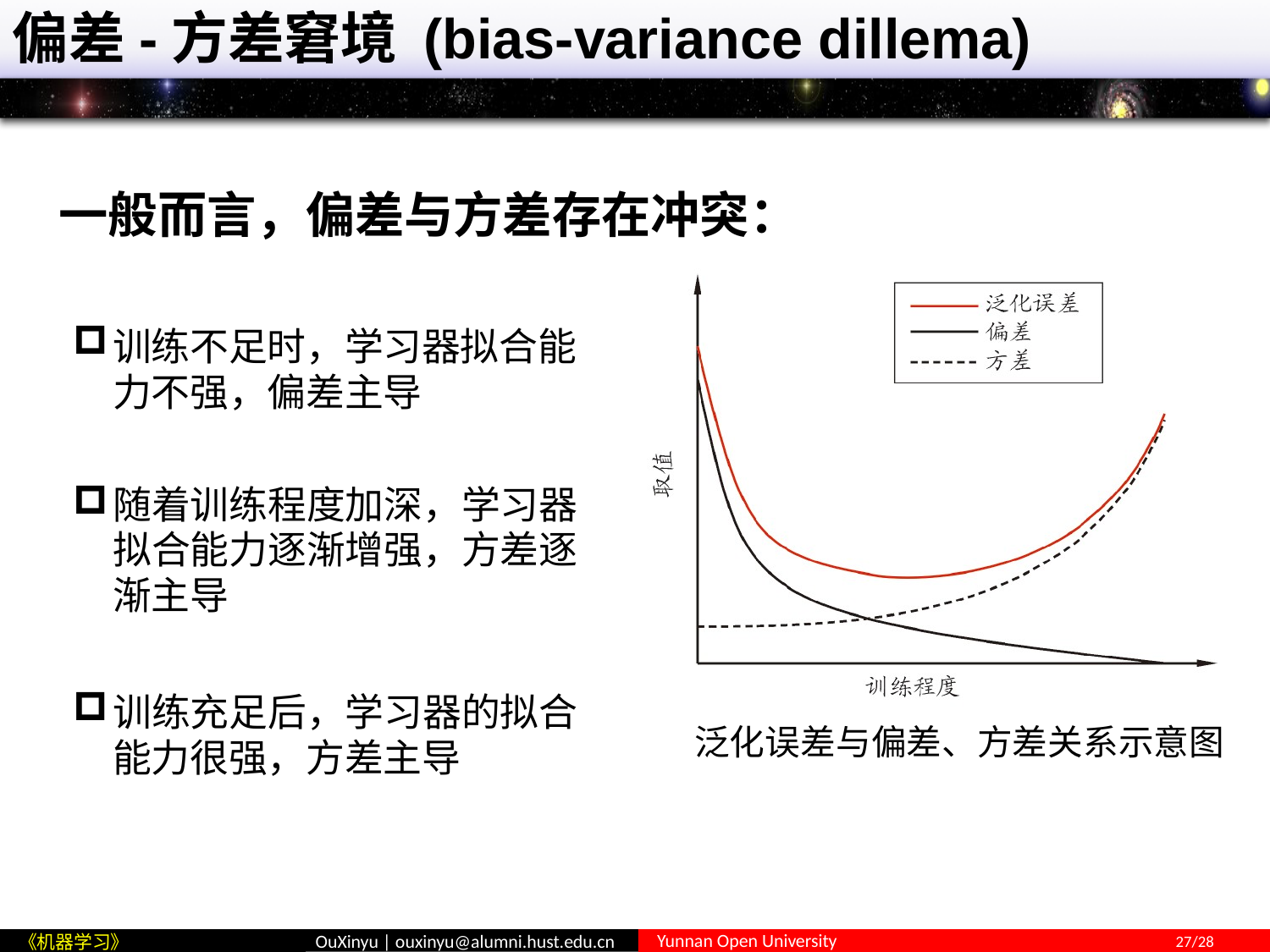

# 偏差-方差窘境 (bias-variance dillema)
一般而言，偏差与方差存在冲突：

训练不足时，学习器拟合能
力不强，偏差主导

随着训练程度加深，学习器
拟合能力逐渐增强，方差逐
渐主导

训练充足后，学习器的拟合
能力很强，方差主导
泛化误差与偏差、方差关系示意图